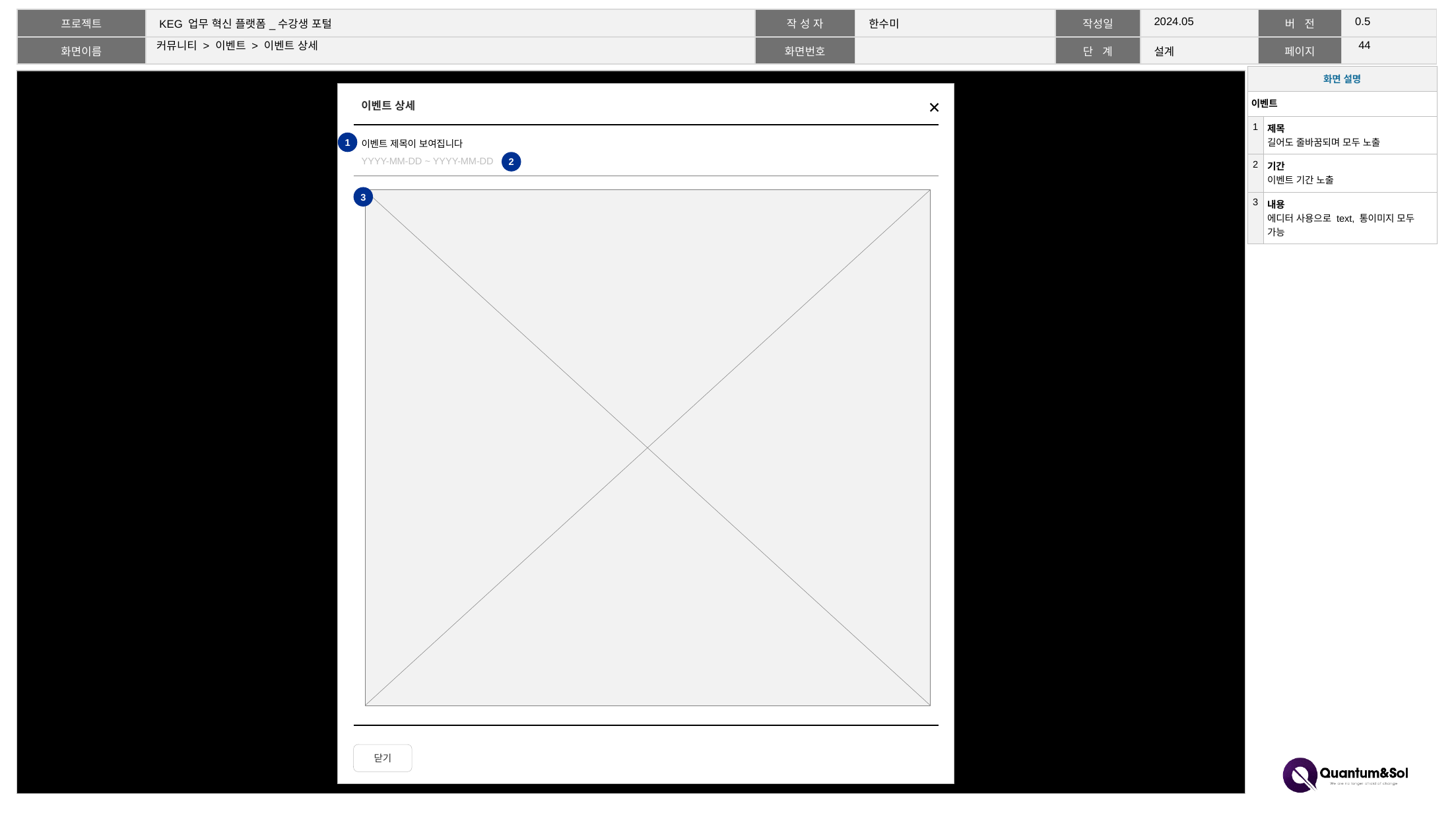

44

# 커뮤니티 > 이벤트 > 이벤트 상세
| 화면 설명 |  |
| --- | --- |
| 이벤트 |  |
| 1 | 제목 길어도 줄바꿈되며 모두 노출 |
| 2 | 기간 이벤트 기간 노출 |
| 3 | 내용 에디터 사용으로 text, 통이미지 모두 가능 |
이벤트 상세
| 이벤트 제목이 보여집니다 YYYY-MM-DD ~ YYYY-MM-DD |  |  |
| --- | --- | --- |
|  |  |  |
|  |  |  |
1
2
3

3
닫기